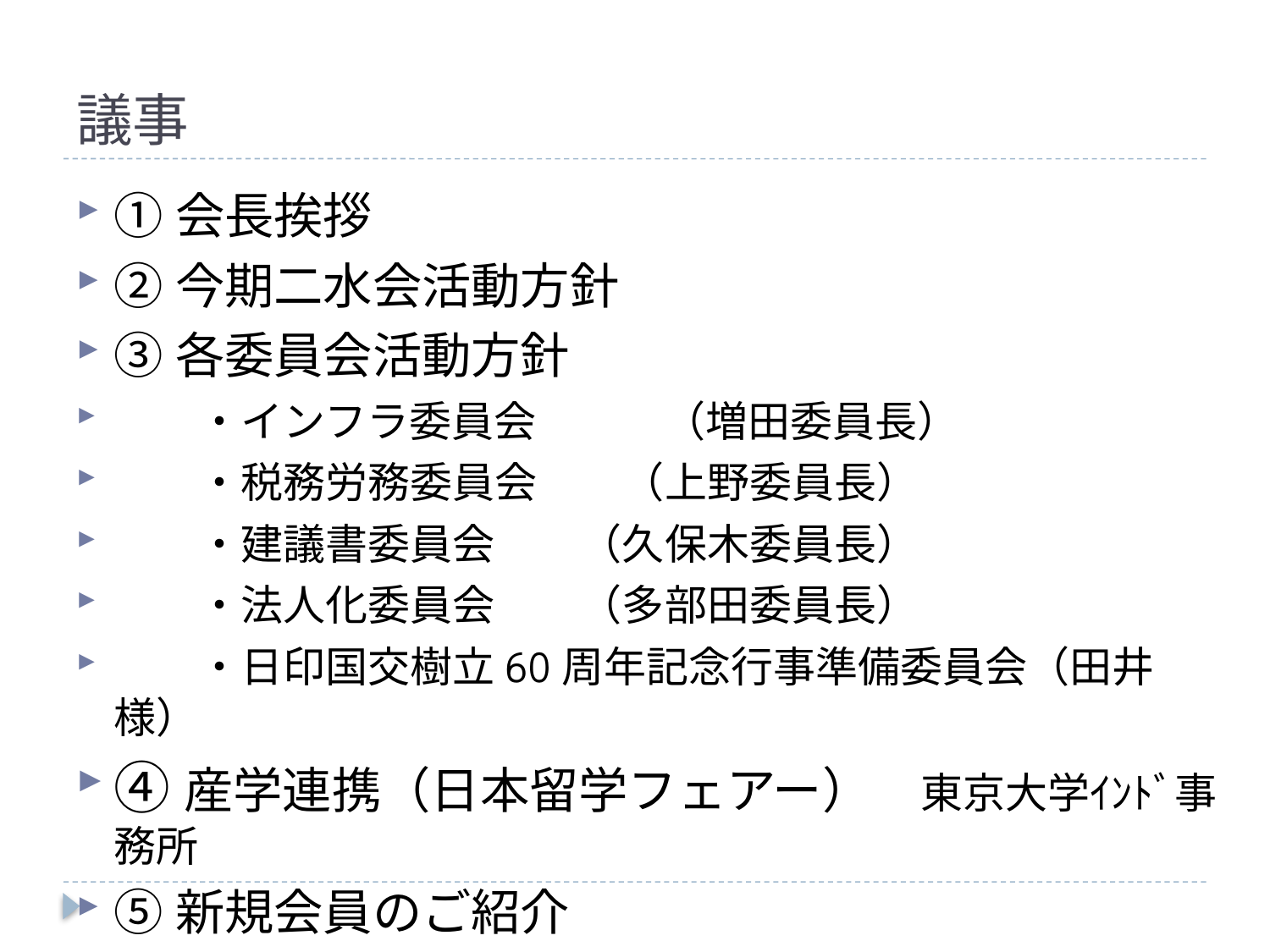

# 議事
①会長挨拶
②今期二水会活動方針
③各委員会活動方針
　　・インフラ委員会　　　（増田委員長）
　　・税務労務委員会　　（上野委員長）
　　・建議書委員会　　（久保木委員長）
　　・法人化委員会　　（多部田委員長）
　　・日印国交樹立60周年記念行事準備委員会（田井様）
④産学連携（日本留学フェアー）　東京大学ｲﾝﾄﾞ事務所
⑤新規会員のご紹介